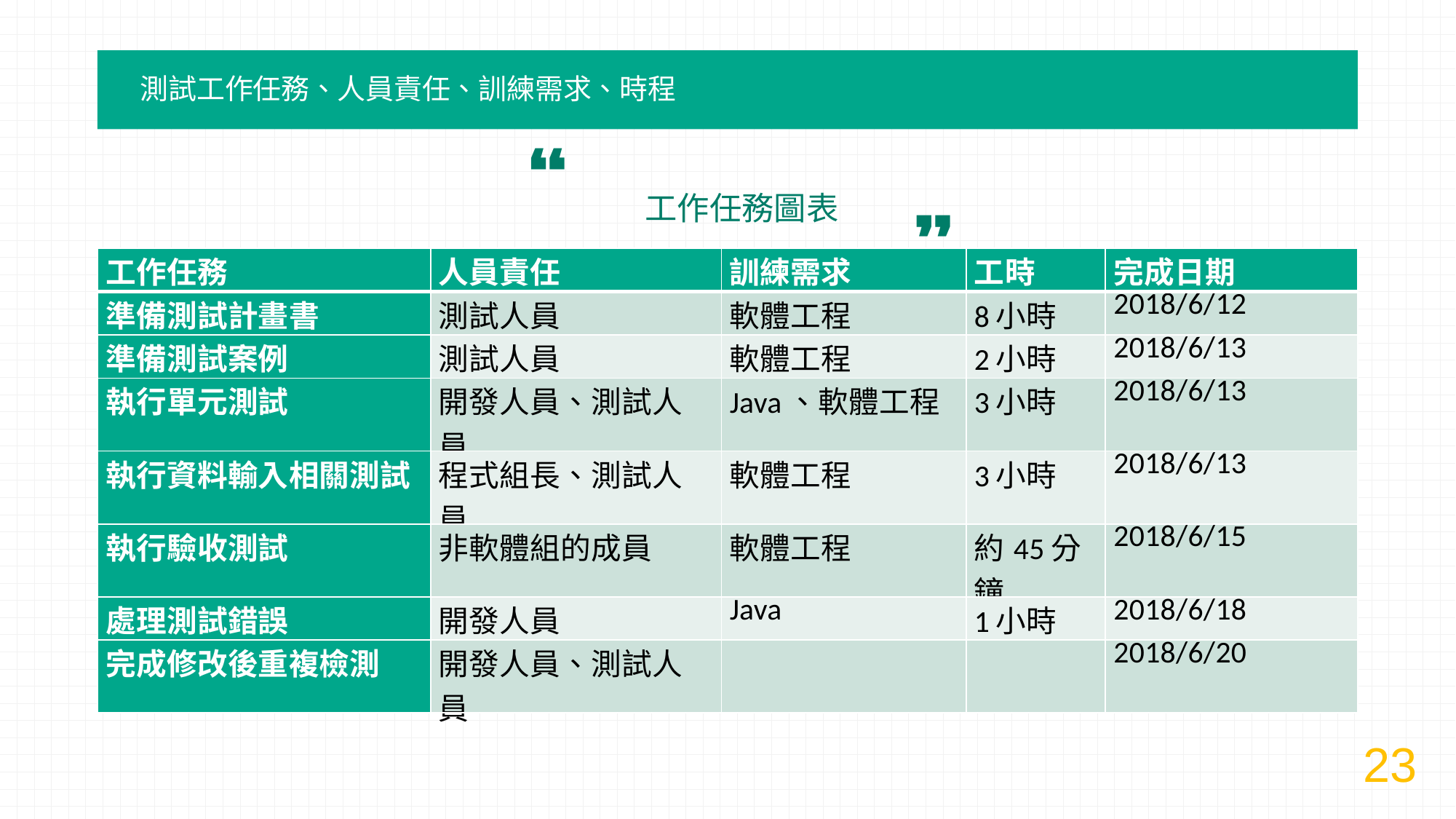

測試工作任務、人員責任、訓練需求、時程
“
工作任務圖表
”
| 工作任務 | 人員責任 | 訓練需求 | 工時 | 完成日期 |
| --- | --- | --- | --- | --- |
| 準備測試計畫書 | 測試人員 | 軟體工程 | 8小時 | 2018/6/12 |
| 準備測試案例 | 測試人員 | 軟體工程 | 2小時 | 2018/6/13 |
| 執行單元測試 | 開發人員、測試人員 | Java、軟體工程 | 3小時 | 2018/6/13 |
| 執行資料輸入相關測試 | 程式組長、測試人員 | 軟體工程 | 3小時 | 2018/6/13 |
| 執行驗收測試 | 非軟體組的成員 | 軟體工程 | 約45分鐘 | 2018/6/15 |
| 處理測試錯誤 | 開發人員 | Java | 1小時 | 2018/6/18 |
| 完成修改後重複檢測 | 開發人員、測試人員 |  |  | 2018/6/20 |
23